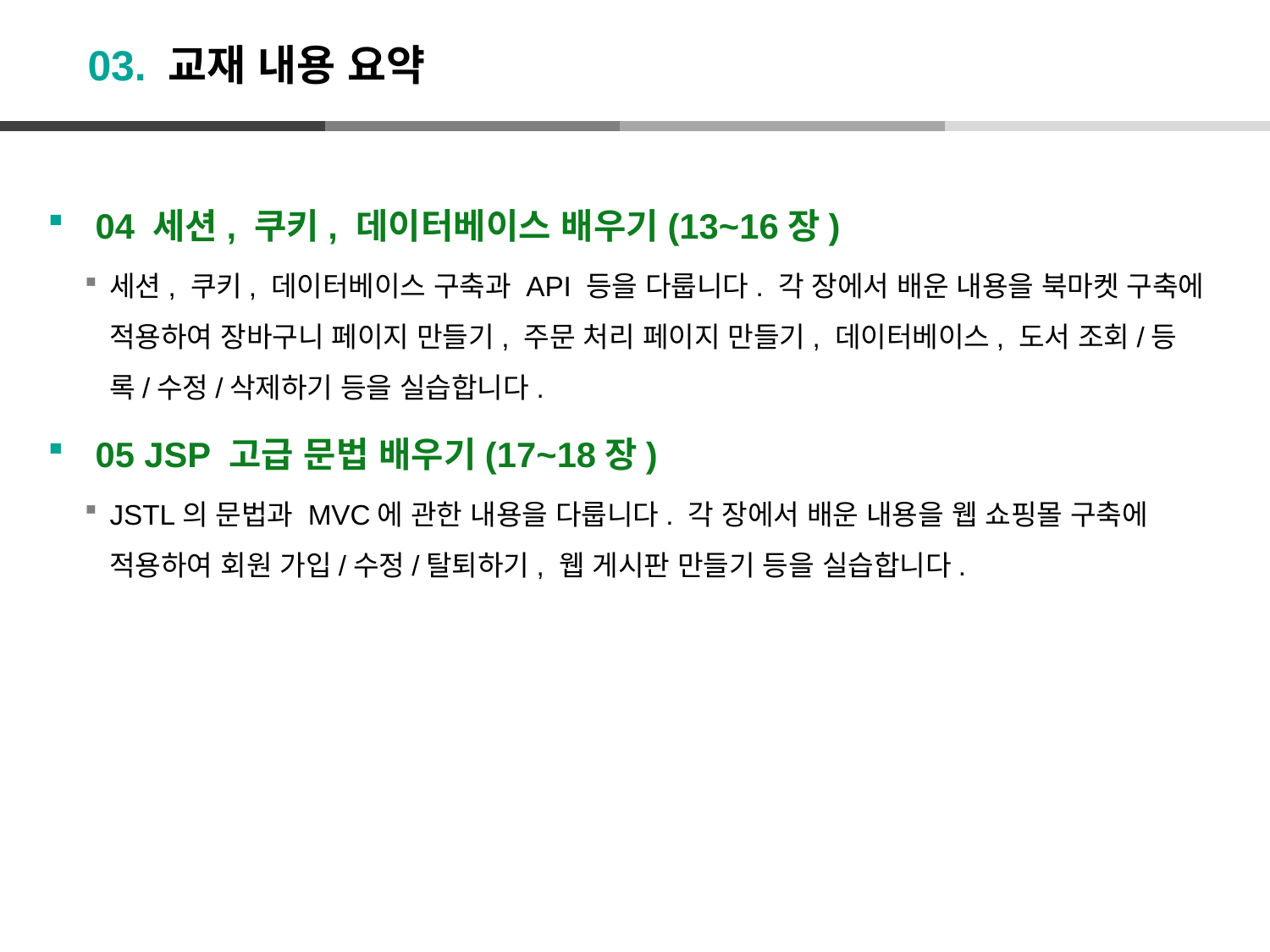

# 03. 교재 내용 요약
04 세션, 쿠키, 데이터베이스 배우기(13~16장)
세션, 쿠키, 데이터베이스 구축과 API 등을 다룹니다. 각 장에서 배운 내용을 북마켓 구축에 적용하여 장바구니 페이지 만들기, 주문 처리 페이지 만들기, 데이터베이스, 도서 조회/등록/수정/삭제하기 등을 실습합니다.
05 JSP 고급 문법 배우기(17~18장)
JSTL의 문법과 MVC에 관한 내용을 다룹니다. 각 장에서 배운 내용을 웹 쇼핑몰 구축에 적용하여 회원 가입/수정/탈퇴하기, 웹 게시판 만들기 등을 실습합니다.